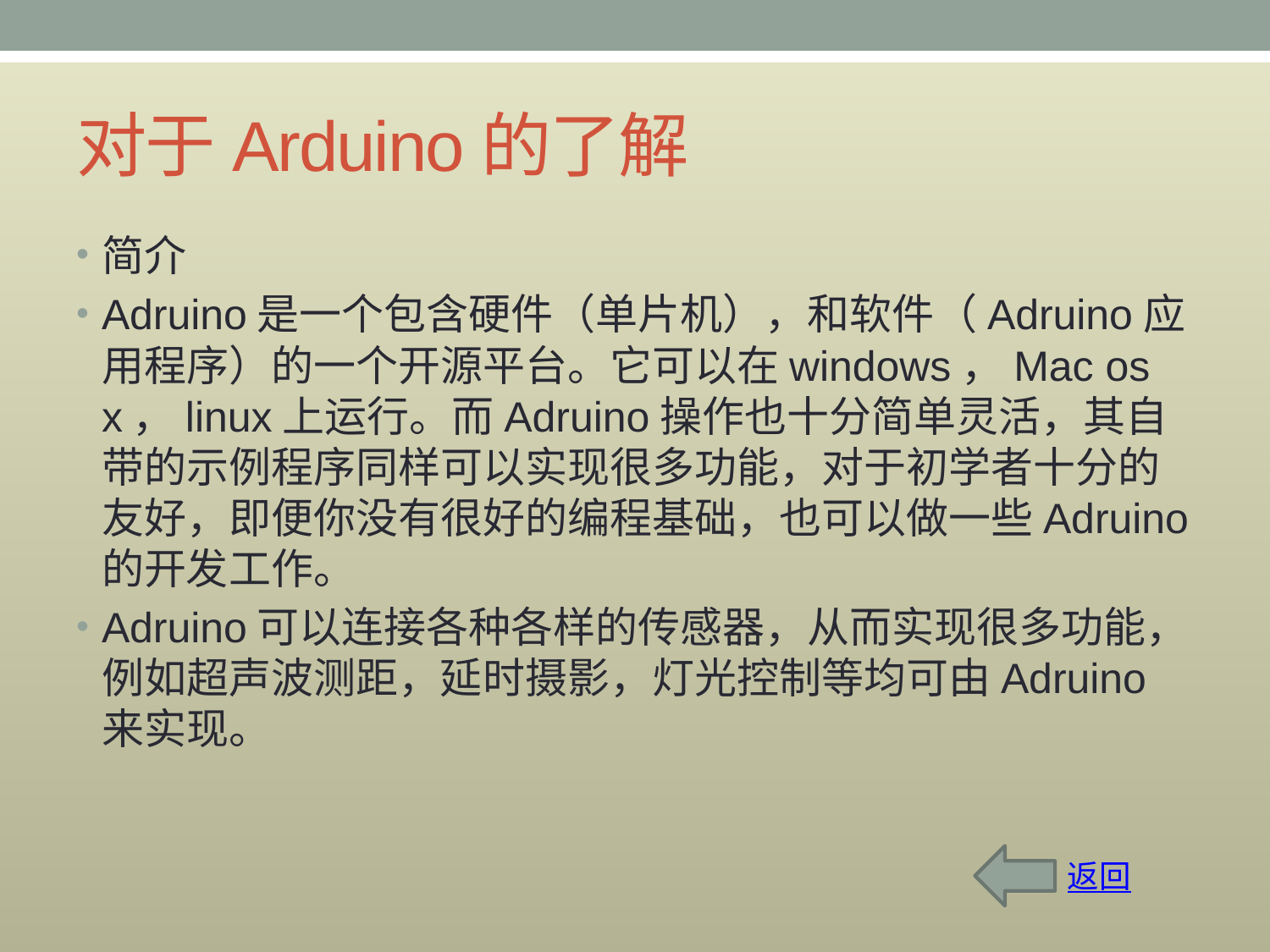

# 对于Arduino的了解
简介
Adruino是一个包含硬件（单片机），和软件（Adruino应用程序）的一个开源平台。它可以在windows，Mac os x，linux上运行。而Adruino操作也十分简单灵活，其自带的示例程序同样可以实现很多功能，对于初学者十分的友好，即便你没有很好的编程基础，也可以做一些Adruino的开发工作。
Adruino可以连接各种各样的传感器，从而实现很多功能，例如超声波测距，延时摄影，灯光控制等均可由Adruino来实现。

返回